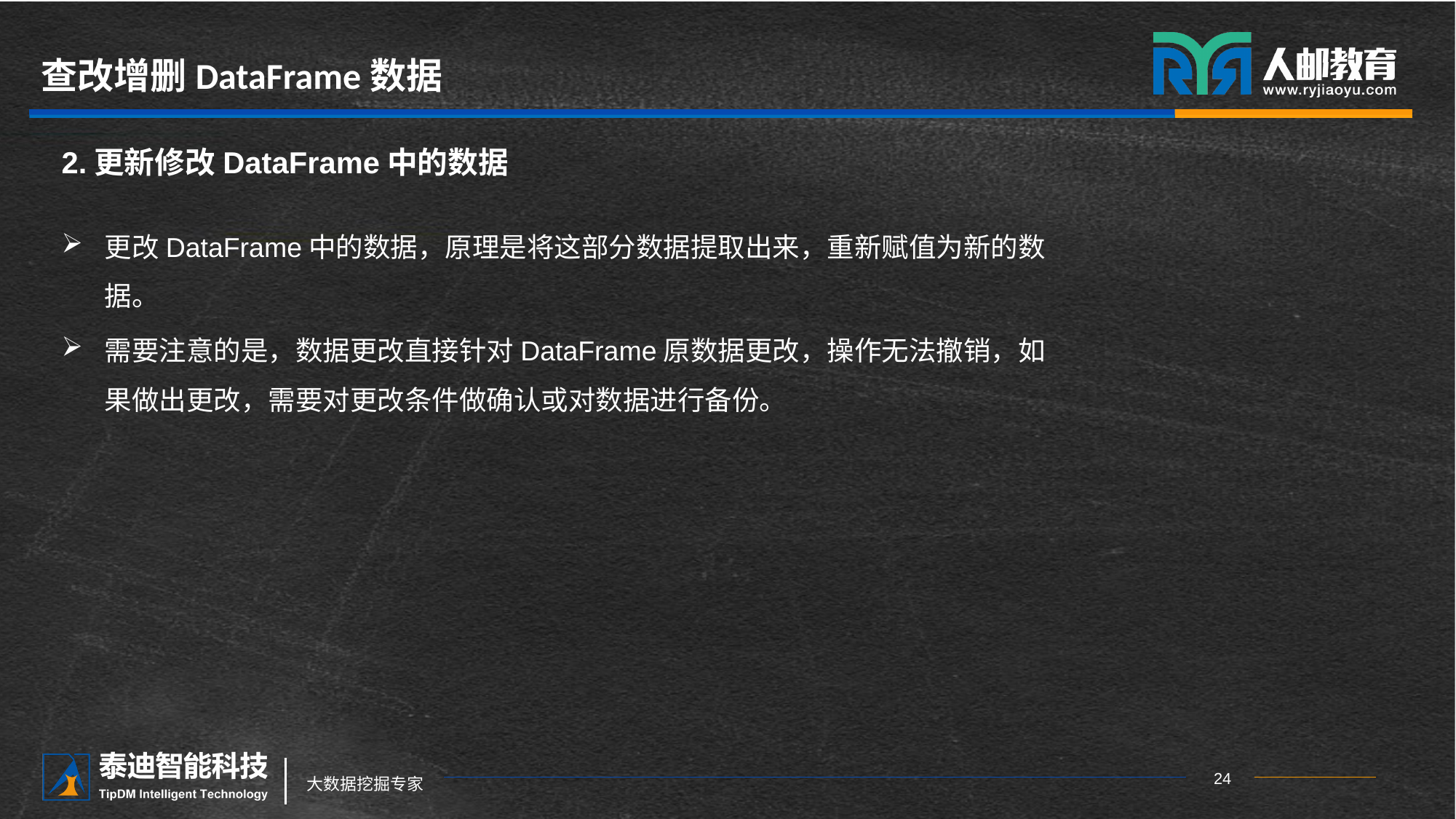

# 查改增删DataFrame数据
2.更新修改DataFrame中的数据
更改DataFrame中的数据，原理是将这部分数据提取出来，重新赋值为新的数据。
需要注意的是，数据更改直接针对DataFrame原数据更改，操作无法撤销，如果做出更改，需要对更改条件做确认或对数据进行备份。